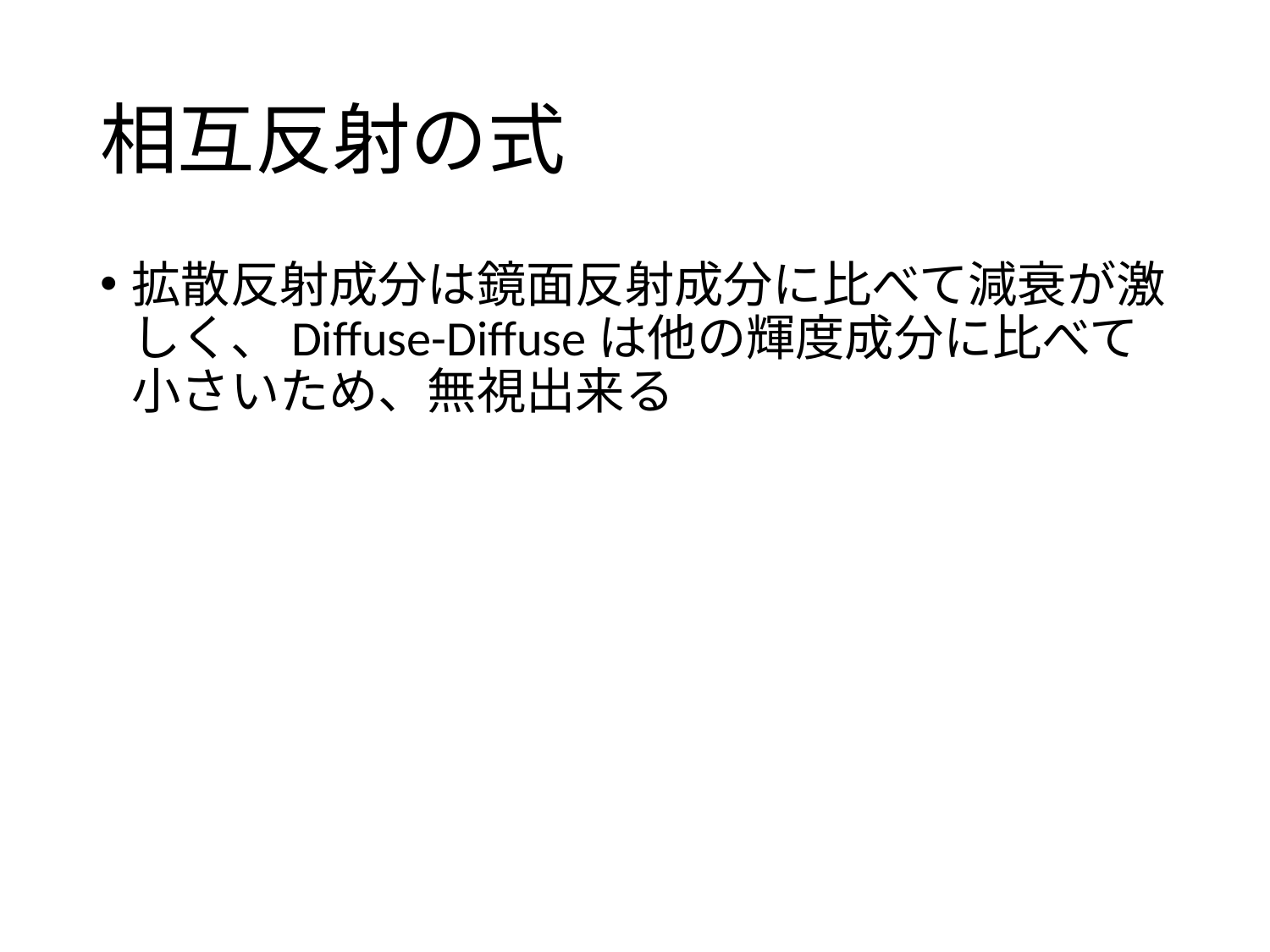

# 相互反射の式
拡散反射成分は鏡面反射成分に比べて減衰が激しく、Diffuse-Diffuseは他の輝度成分に比べて小さいため、無視出来る